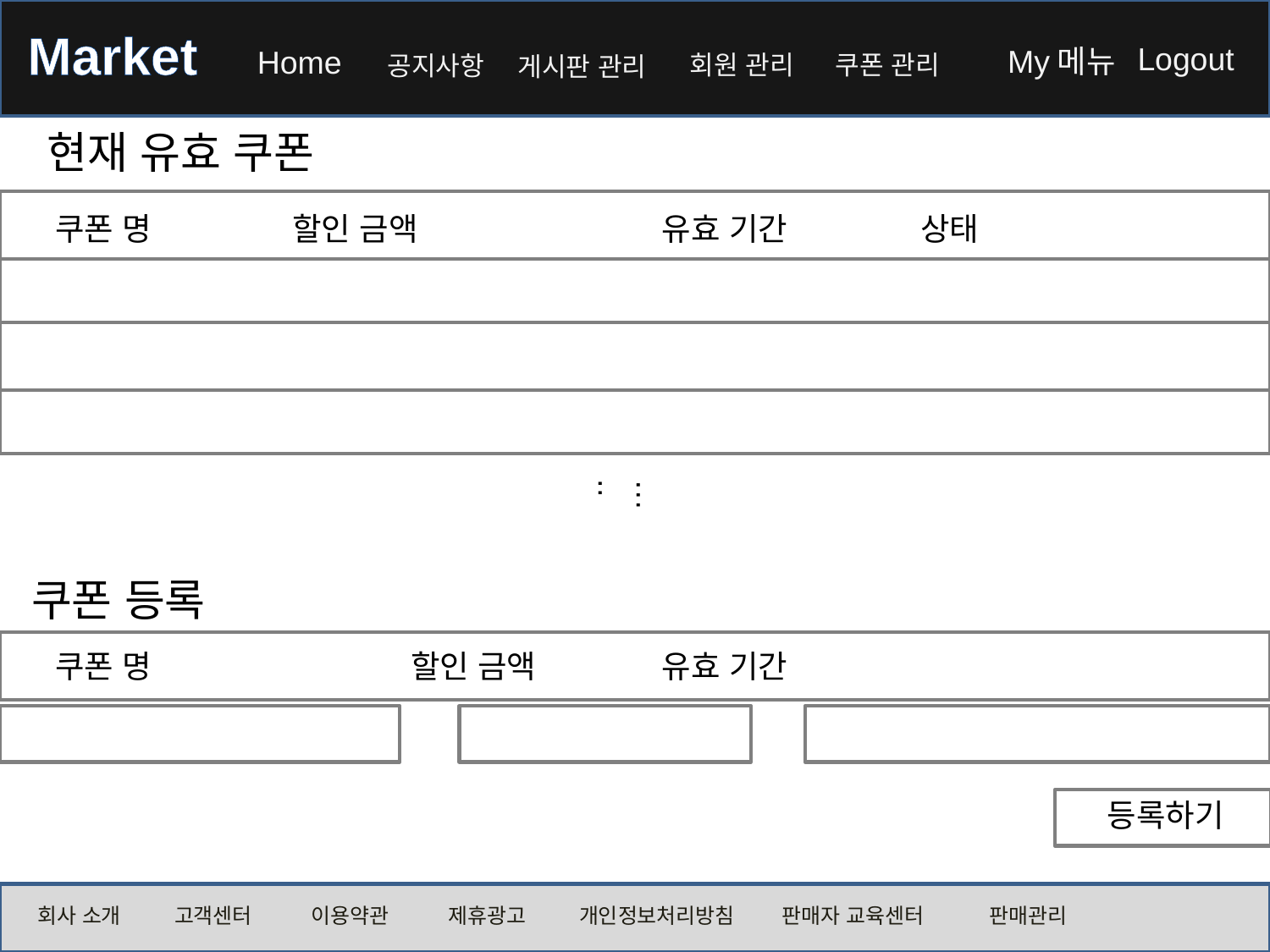

Market
Logout
My메뉴
Home
공지사항
쿠폰 관리 클릭 시
회원 관리
쿠폰 관리
게시판 관리
 현재 유효 쿠폰

 쿠폰 등록

  쿠폰 명	 	 할인 금액	              유효 기간               상태
…..
  쿠폰 명	 		할인 금액	              유효 기간

등록하기

회사 소개         고객센터          이용약관          제휴광고         개인정보처리방침        판매자 교육센터           판매관리